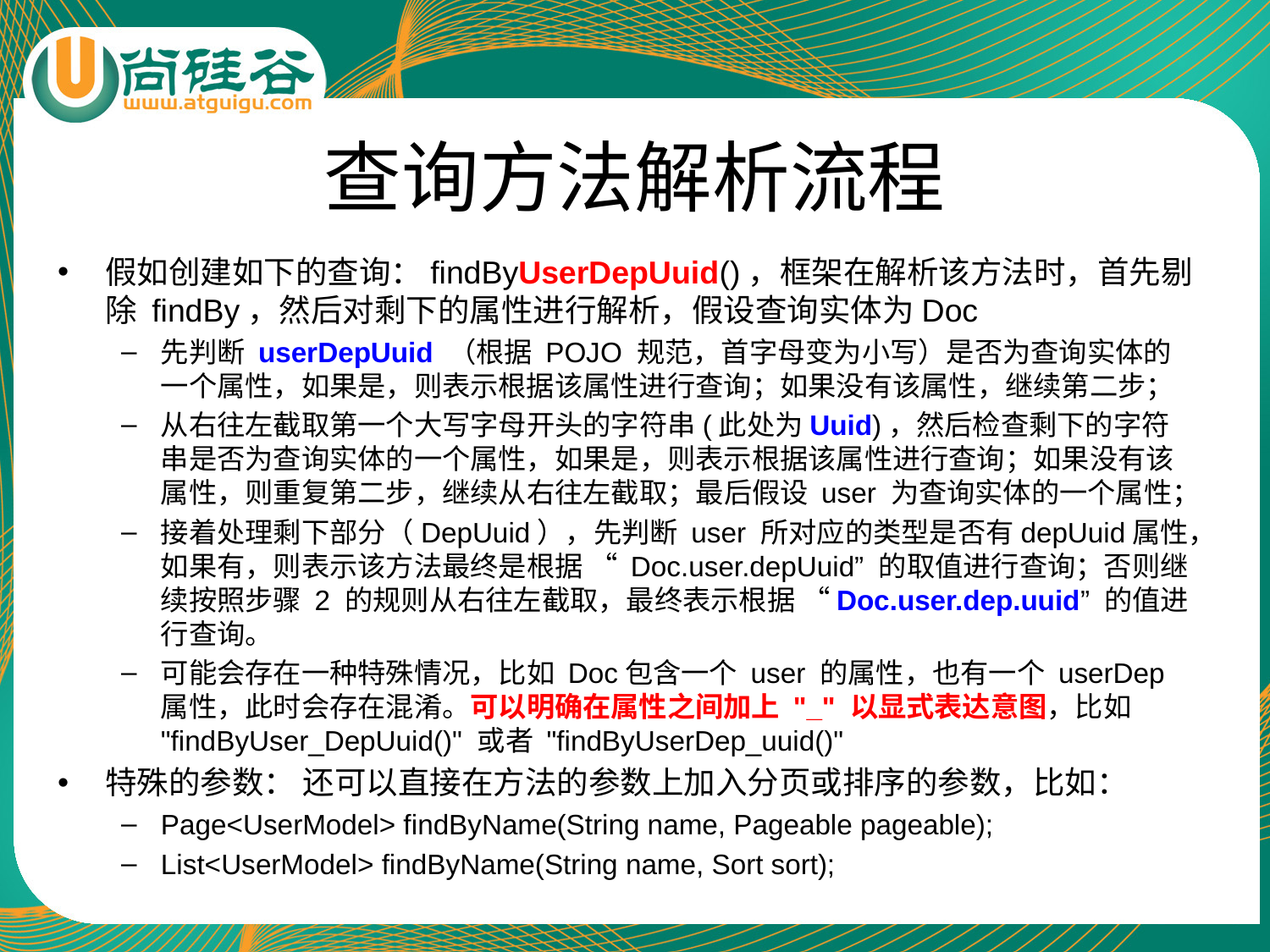

# 查询方法解析流程
假如创建如下的查询：findByUserDepUuid()，框架在解析该方法时，首先剔除 findBy，然后对剩下的属性进行解析，假设查询实体为Doc
先判断 userDepUuid （根据 POJO 规范，首字母变为小写）是否为查询实体的一个属性，如果是，则表示根据该属性进行查询；如果没有该属性，继续第二步；
从右往左截取第一个大写字母开头的字符串(此处为Uuid)，然后检查剩下的字符串是否为查询实体的一个属性，如果是，则表示根据该属性进行查询；如果没有该属性，则重复第二步，继续从右往左截取；最后假设 user 为查询实体的一个属性；
接着处理剩下部分（DepUuid），先判断 user 所对应的类型是否有depUuid属性，如果有，则表示该方法最终是根据 “ Doc.user.depUuid” 的取值进行查询；否则继续按照步骤 2 的规则从右往左截取，最终表示根据 “Doc.user.dep.uuid” 的值进行查询。
可能会存在一种特殊情况，比如 Doc包含一个 user 的属性，也有一个 userDep 属性，此时会存在混淆。可以明确在属性之间加上 "_" 以显式表达意图，比如 "findByUser_DepUuid()" 或者 "findByUserDep_uuid()"
特殊的参数： 还可以直接在方法的参数上加入分页或排序的参数，比如：
Page<UserModel> findByName(String name, Pageable pageable);
List<UserModel> findByName(String name, Sort sort);